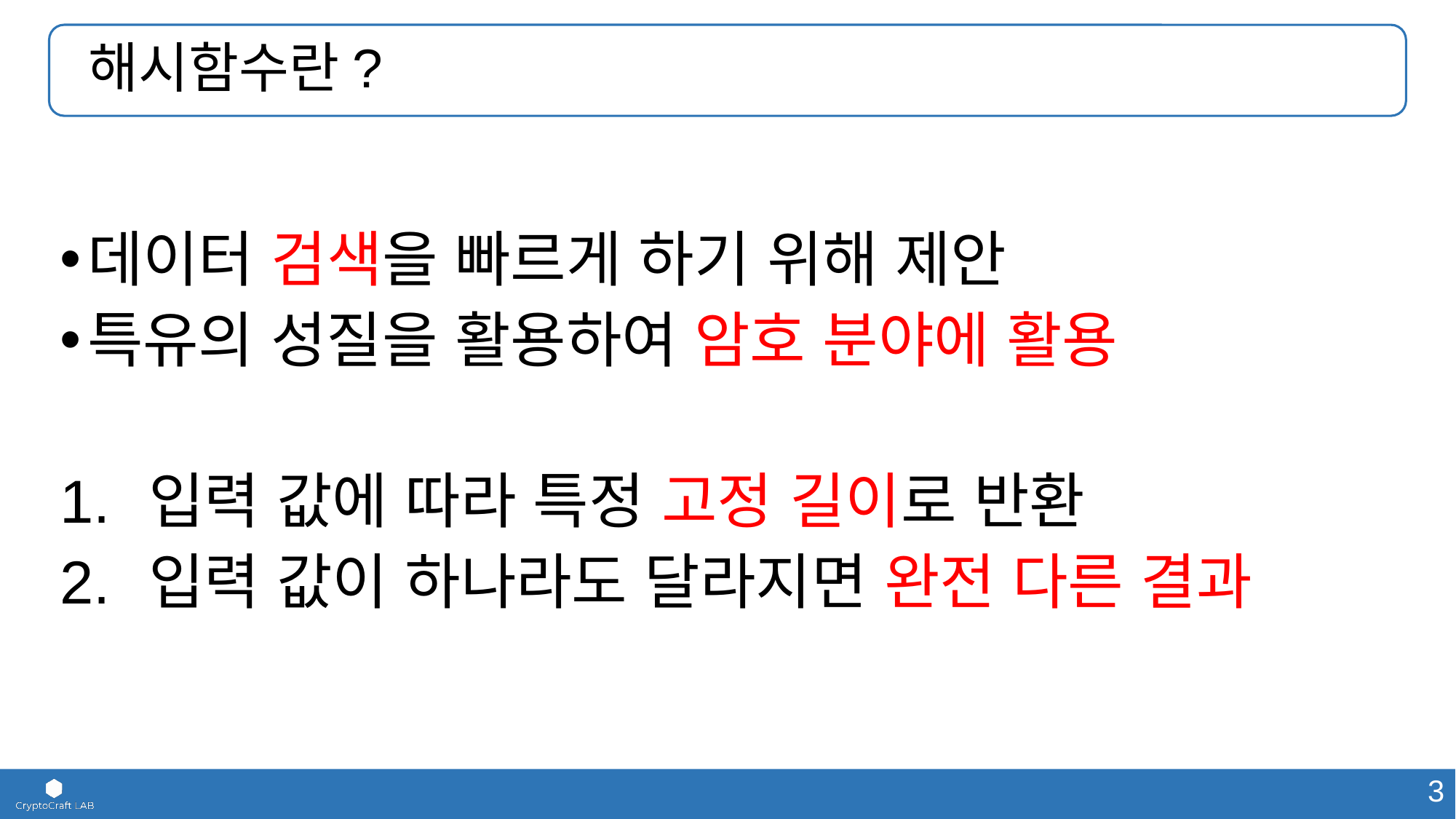

# 해시함수란?
데이터 검색을 빠르게 하기 위해 제안
특유의 성질을 활용하여 암호 분야에 활용

입력 값에 따라 특정 고정 길이로 반환
입력 값이 하나라도 달라지면 완전 다른 결과